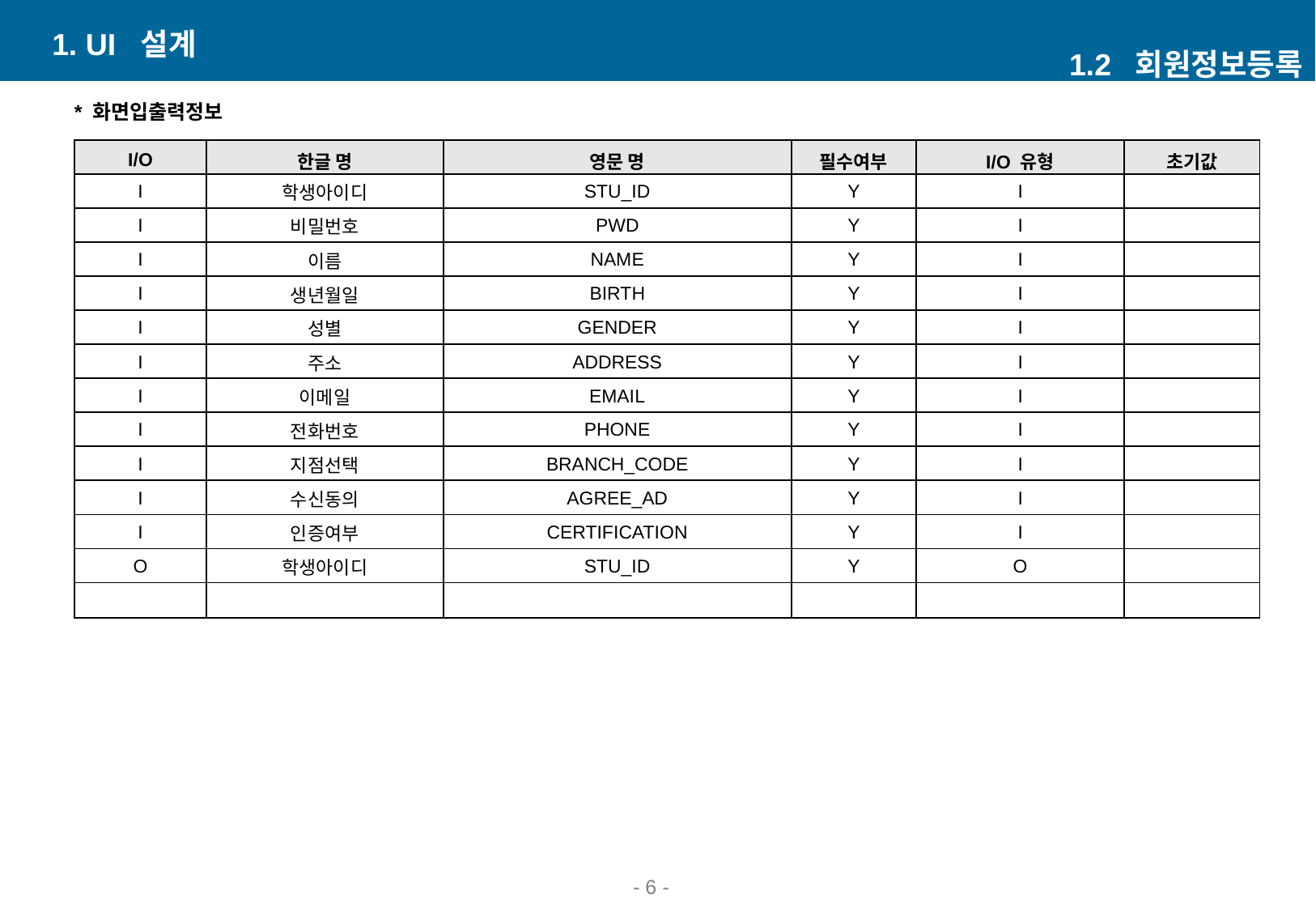

1. UI  설계
1.2  회원정보등록
* 화면입출력정보
| I/O | 한글 명 | 영문 명 | 필수여부 | I/O 유형 | 초기값 |
| --- | --- | --- | --- | --- | --- |
| I | 학생아이디 | STU\_ID | Y | I |  |
| I | 비밀번호 | PWD | Y | I |  |
| I | 이름 | NAME | Y | I |  |
| I | 생년월일 | BIRTH | Y | I |  |
| I | 성별 | GENDER | Y | I |  |
| I | 주소 | ADDRESS | Y | I |  |
| I | 이메일 | EMAIL | Y | I |  |
| I | 전화번호 | PHONE | Y | I |  |
| I | 지점선택 | BRANCH\_CODE | Y | I |  |
| I | 수신동의 | AGREE\_AD | Y | I |  |
| I | 인증여부 | CERTIFICATION | Y | I |  |
| O | 학생아이디 | STU\_ID | Y | O |  |
|  |  |  |  |  |  |
- 6 -